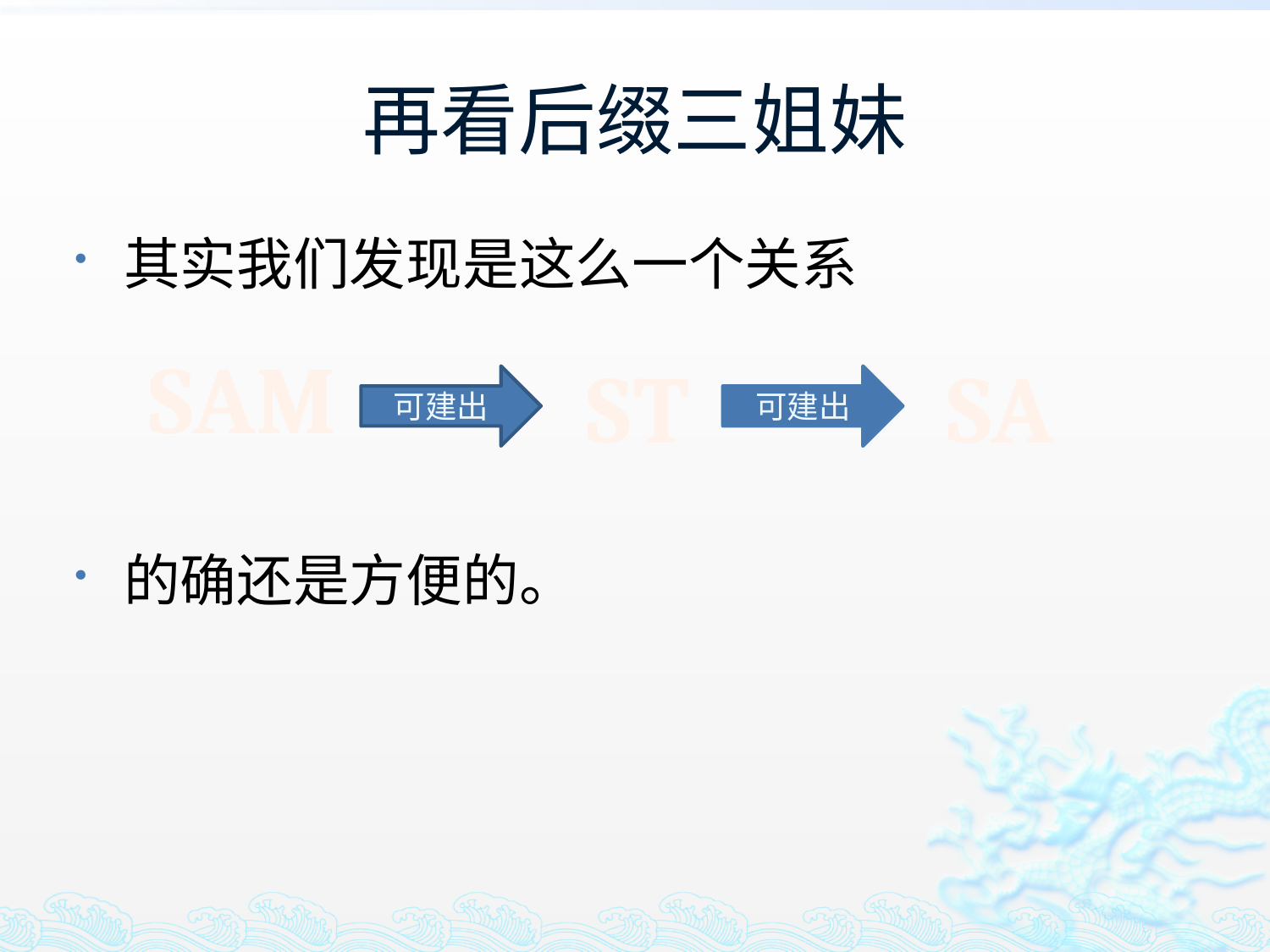

# 再看后缀三姐妹
其实我们发现是这么一个关系

的确还是方便的。
SAM
ST
SA
可建出
可建出